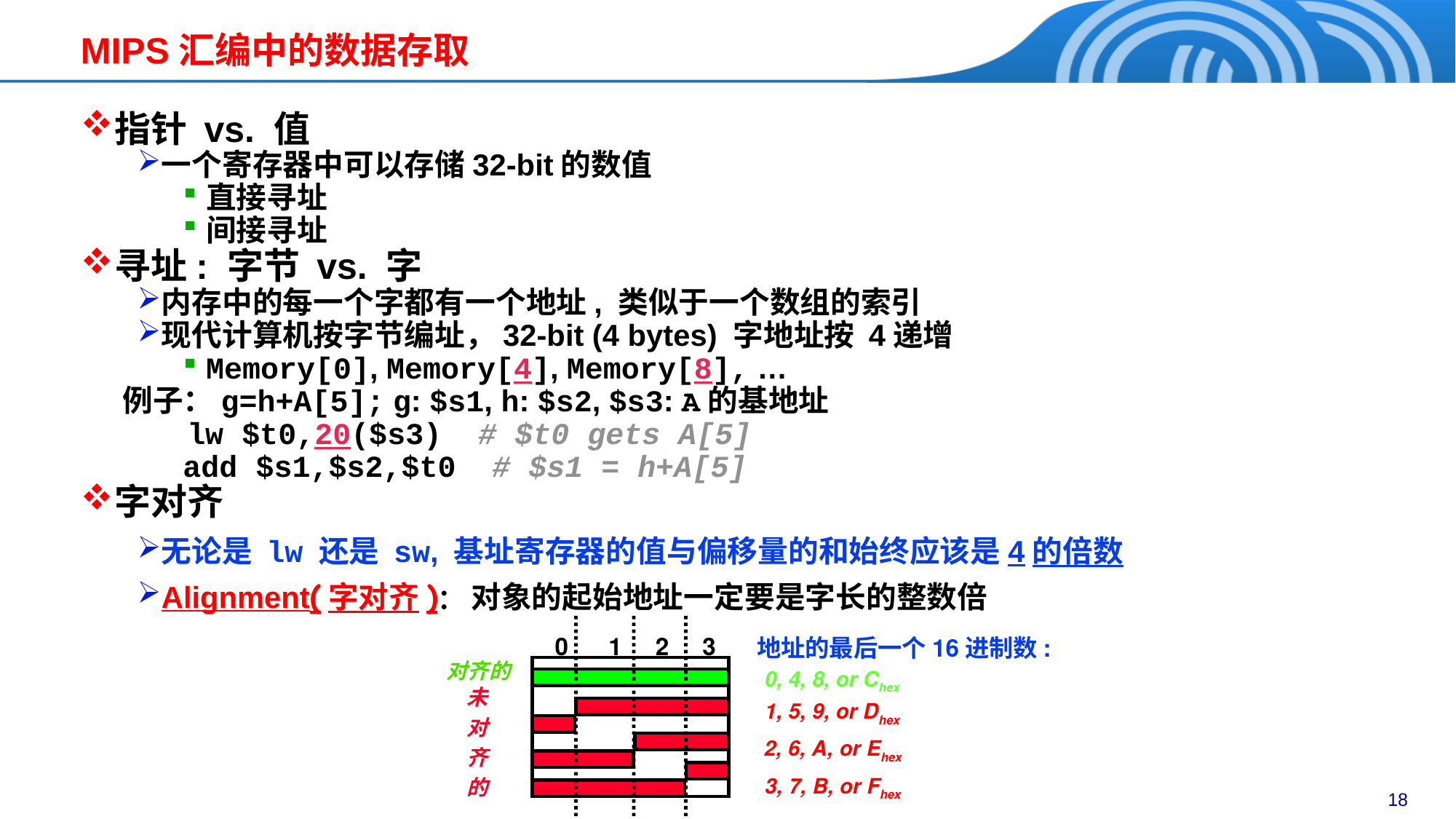

MIPS汇编中的数据存取
指针 vs. 值
一个寄存器中可以存储32-bit的数值
直接寻址
间接寻址
寻址: 字节 vs. 字
内存中的每一个字都有一个地址, 类似于一个数组的索引
现代计算机按字节编址，32-bit (4 bytes) 字地址按 4递增
Memory[0], Memory[4], Memory[8], …
     例子：g=h+A[5]; g: $s1, h: $s2, $s3: A的基地址
	    lw $t0,20($s3)  # $t0 gets A[5]
add $s1,$s2,$t0  # $s1 = h+A[5]
字对齐
无论是 lw 还是 sw, 基址寄存器的值与偏移量的和始终应该是4的倍数
Alignment(字对齐): 对象的起始地址一定要是字长的整数倍

 0      1     2     3
对齐的

未
对
齐
的

地址的最后一个16进制数:
0, 4, 8, or Chex
1, 5, 9, or Dhex
2, 6, A, or Ehex
3, 7, B, or Fhex